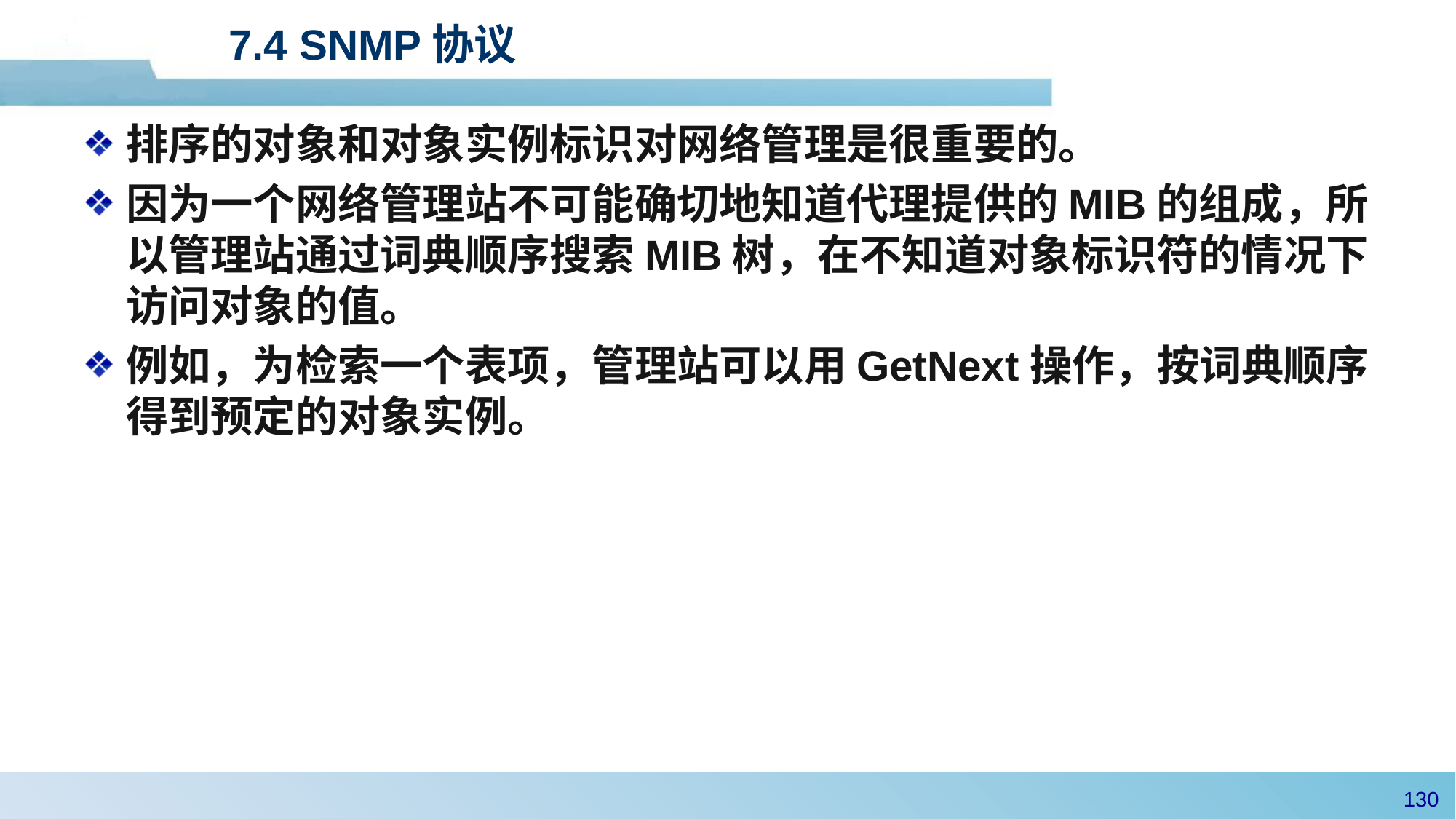

# 7.4 SNMP协议
排序的对象和对象实例标识对网络管理是很重要的。
因为一个网络管理站不可能确切地知道代理提供的MIB的组成，所以管理站通过词典顺序搜索MIB树，在不知道对象标识符的情况下访问对象的值。
例如，为检索一个表项，管理站可以用GetNext操作，按词典顺序得到预定的对象实例。
130